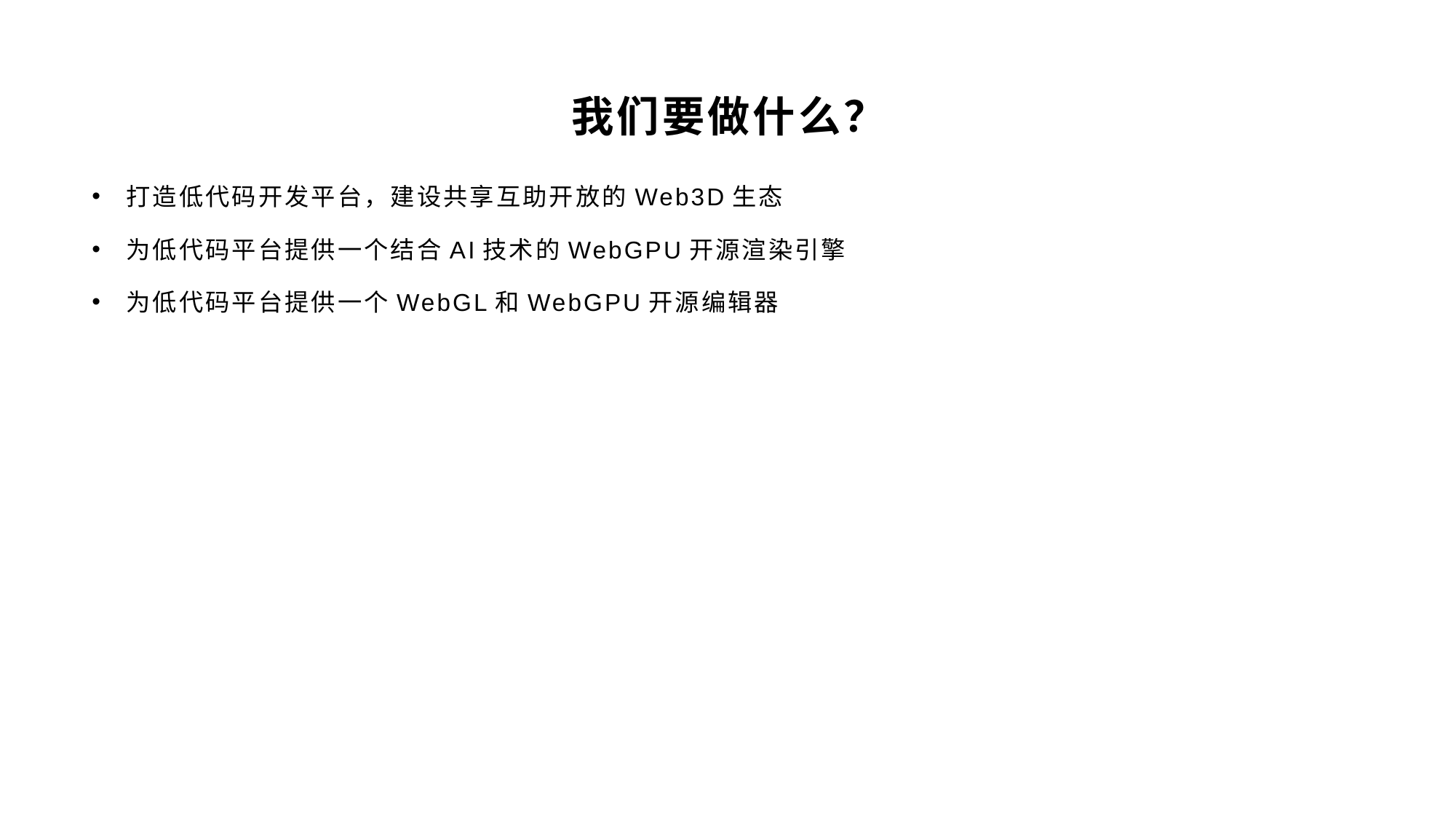

# 我们要做什么？
打造低代码开发平台，建设共享互助开放的Web3D生态
为低代码平台提供一个结合AI技术的WebGPU开源渲染引擎
为低代码平台提供一个WebGL和WebGPU开源编辑器